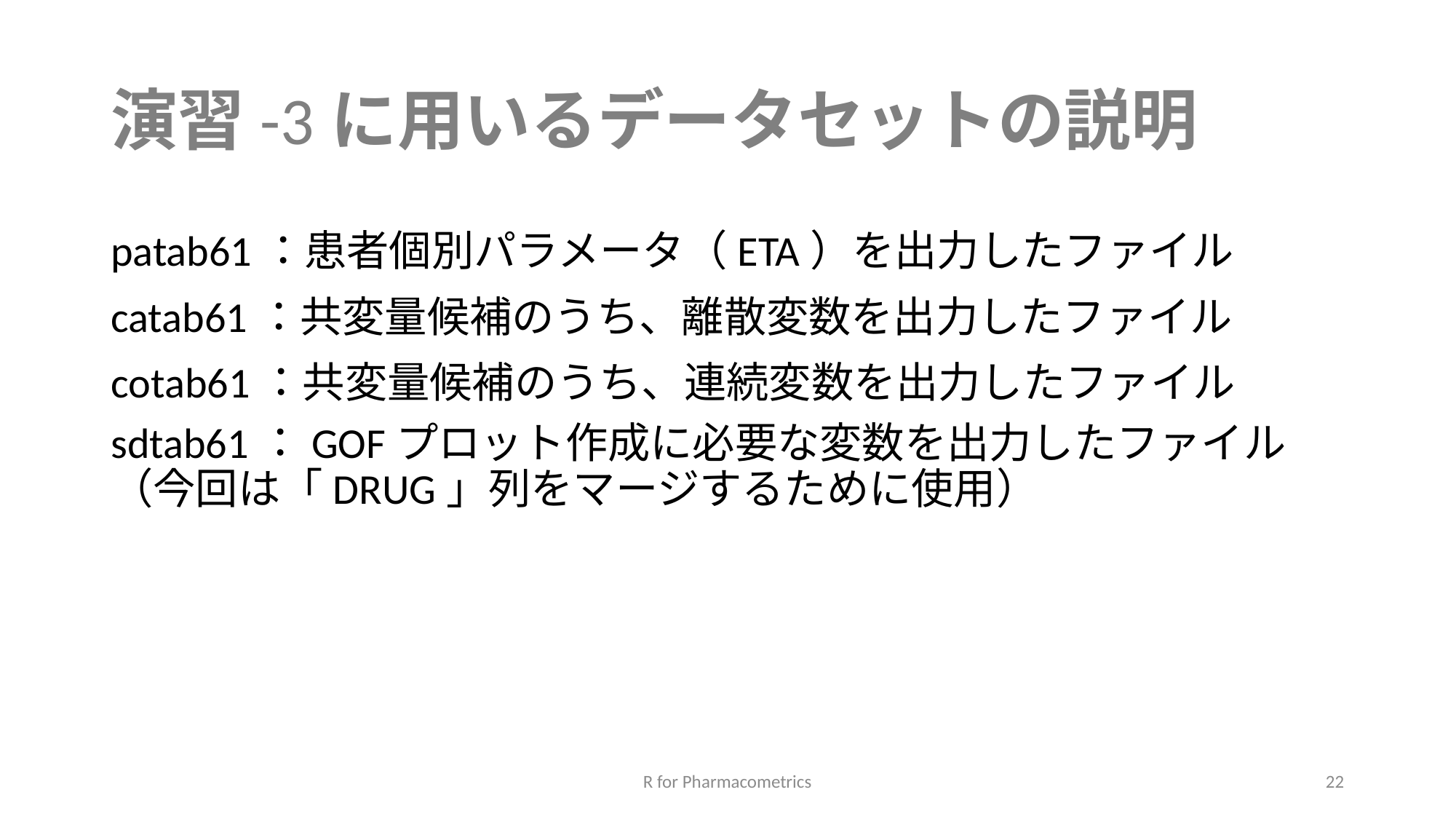

# 演習-3に用いるデータセットの説明
patab61：患者個別パラメータ（ETA）を出力したファイル
catab61：共変量候補のうち、離散変数を出力したファイル
cotab61：共変量候補のうち、連続変数を出力したファイル
sdtab61：GOFプロット作成に必要な変数を出力したファイル（今回は「DRUG」列をマージするために使用）

R for Pharmacometrics
22